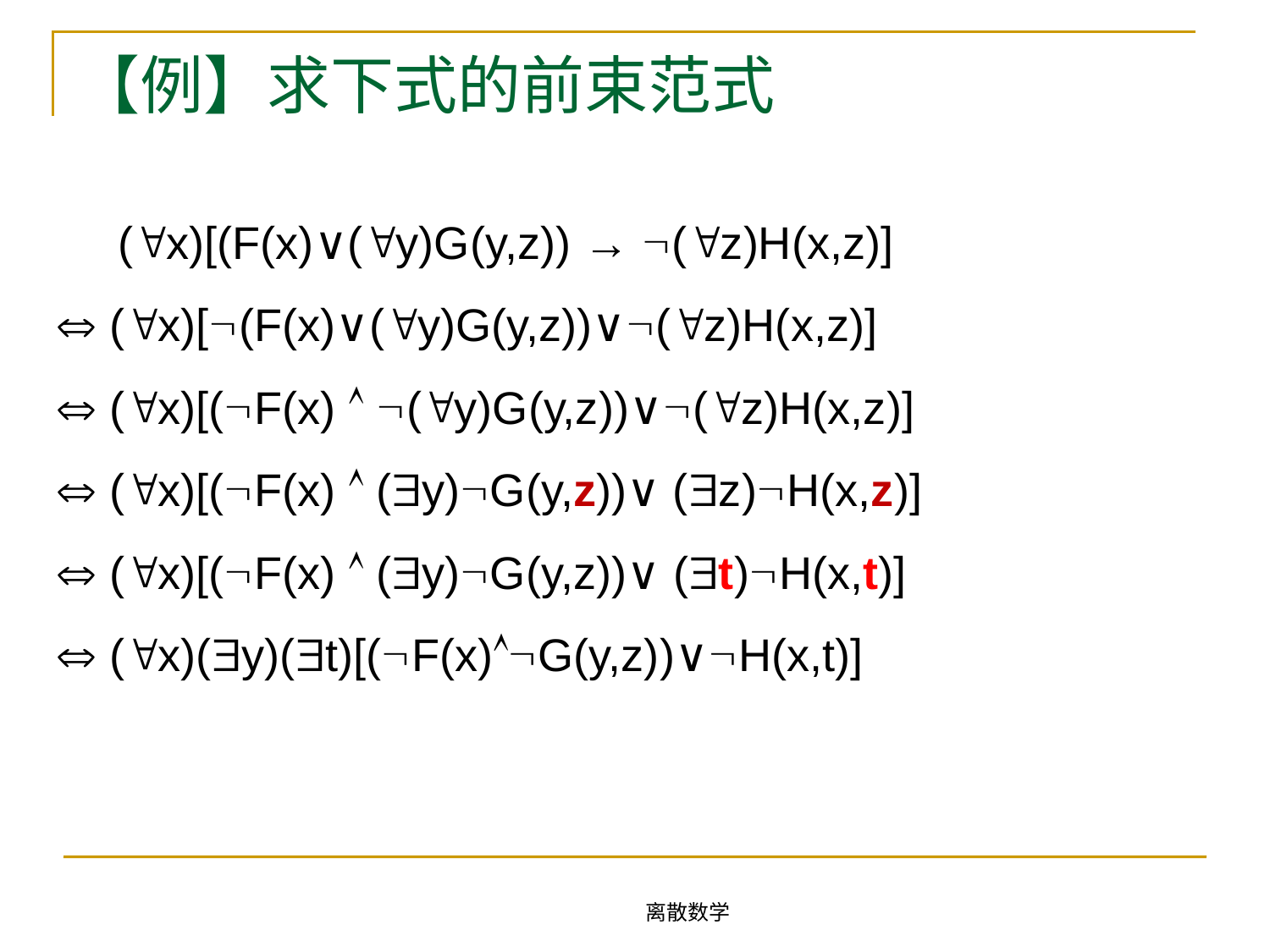

# 【例】求下式的前束范式
     (∀x)[(F(x)∨(∀y)G(y,z)) → ¬(∀z)H(x,z)]
⇔ (∀x)[¬(F(x)∨(∀y)G(y,z))∨¬(∀z)H(x,z)]
⇔ (∀x)[(¬F(x) ∧ ¬(∀y)G(y,z))∨¬(∀z)H(x,z)]
⇔ (∀x)[(¬F(x) ∧ (∃y)¬G(y,z))∨ (∃z)¬H(x,z)]
⇔ (∀x)[(¬F(x) ∧ (∃y)¬G(y,z))∨ (∃t)¬H(x,t)]
⇔ (∀x)(∃y)(∃t)[(¬F(x)∧¬G(y,z))∨¬H(x,t)]

离散数学
14